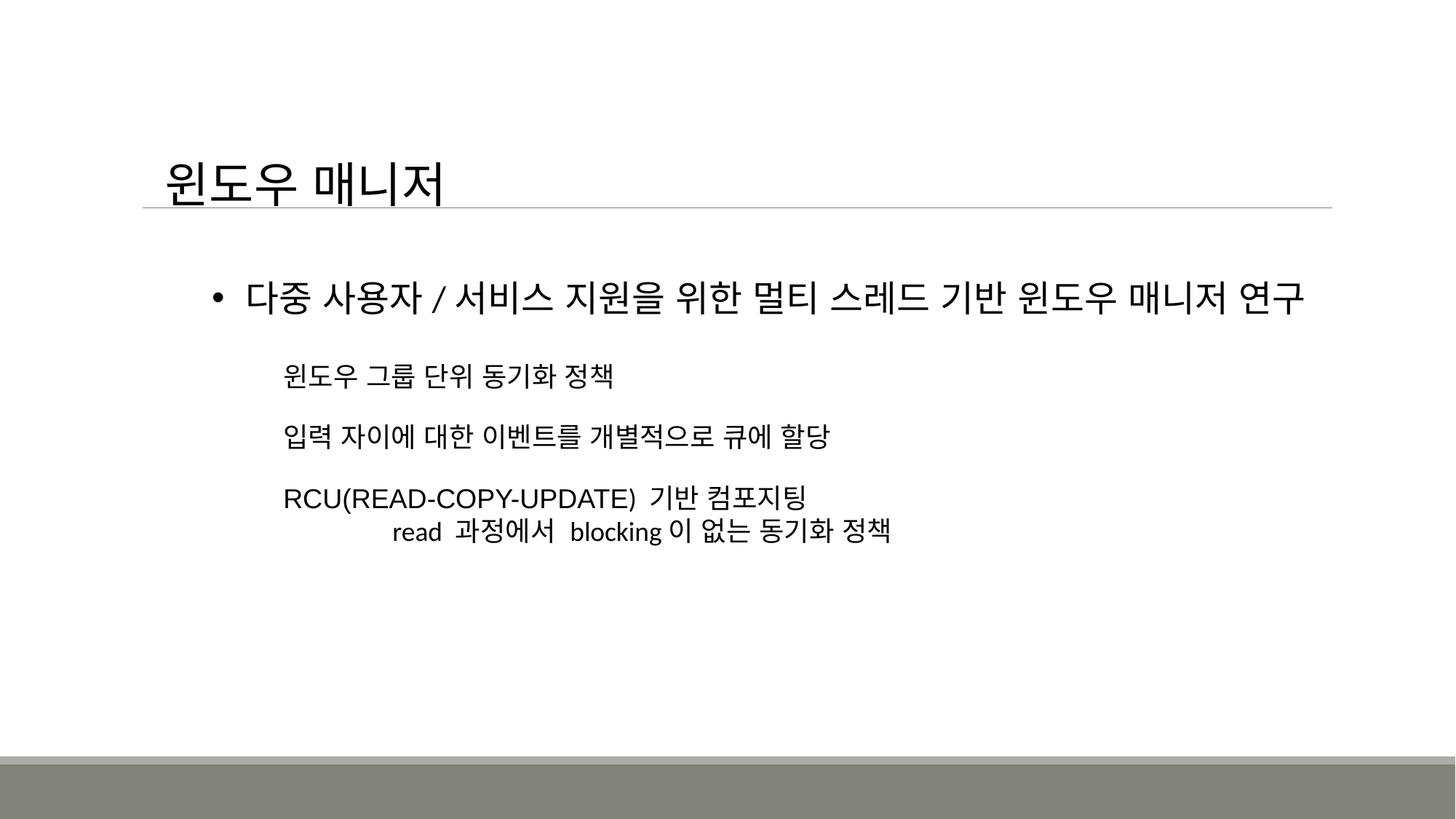

윈도우 매니저
다중 사용자/서비스 지원을 위한 멀티 스레드 기반 윈도우 매니저 연구
윈도우 그룹 단위 동기화 정책
입력 자이에 대한 이벤트를 개별적으로 큐에 할당
RCU(READ-COPY-UPDATE) 기반 컴포지팅
	read 과정에서 blocking이 없는 동기화 정책